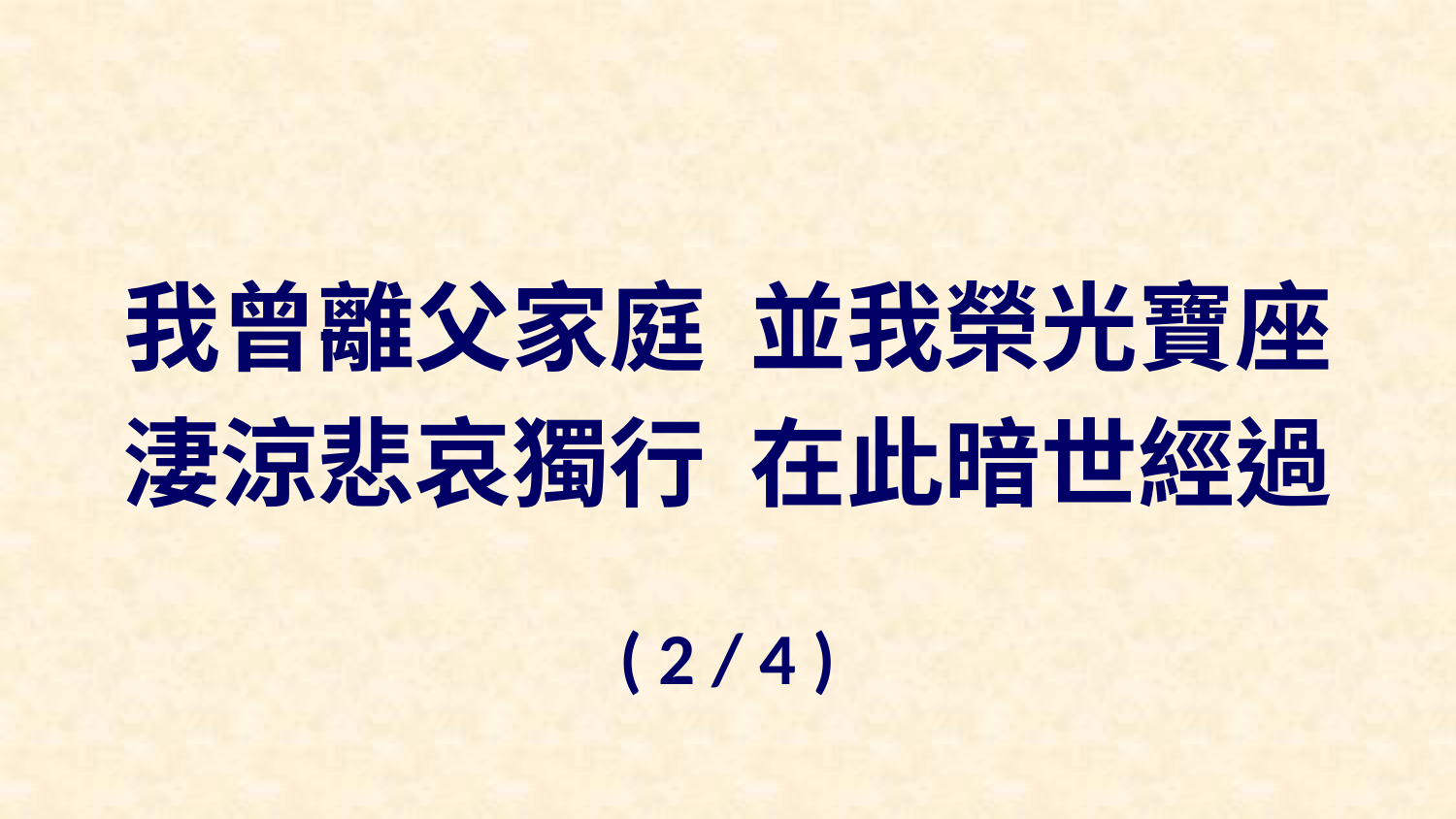

我曾離父家庭  並我榮光寶座
淒涼悲哀獨行  在此暗世經過
( 2 / 4 )